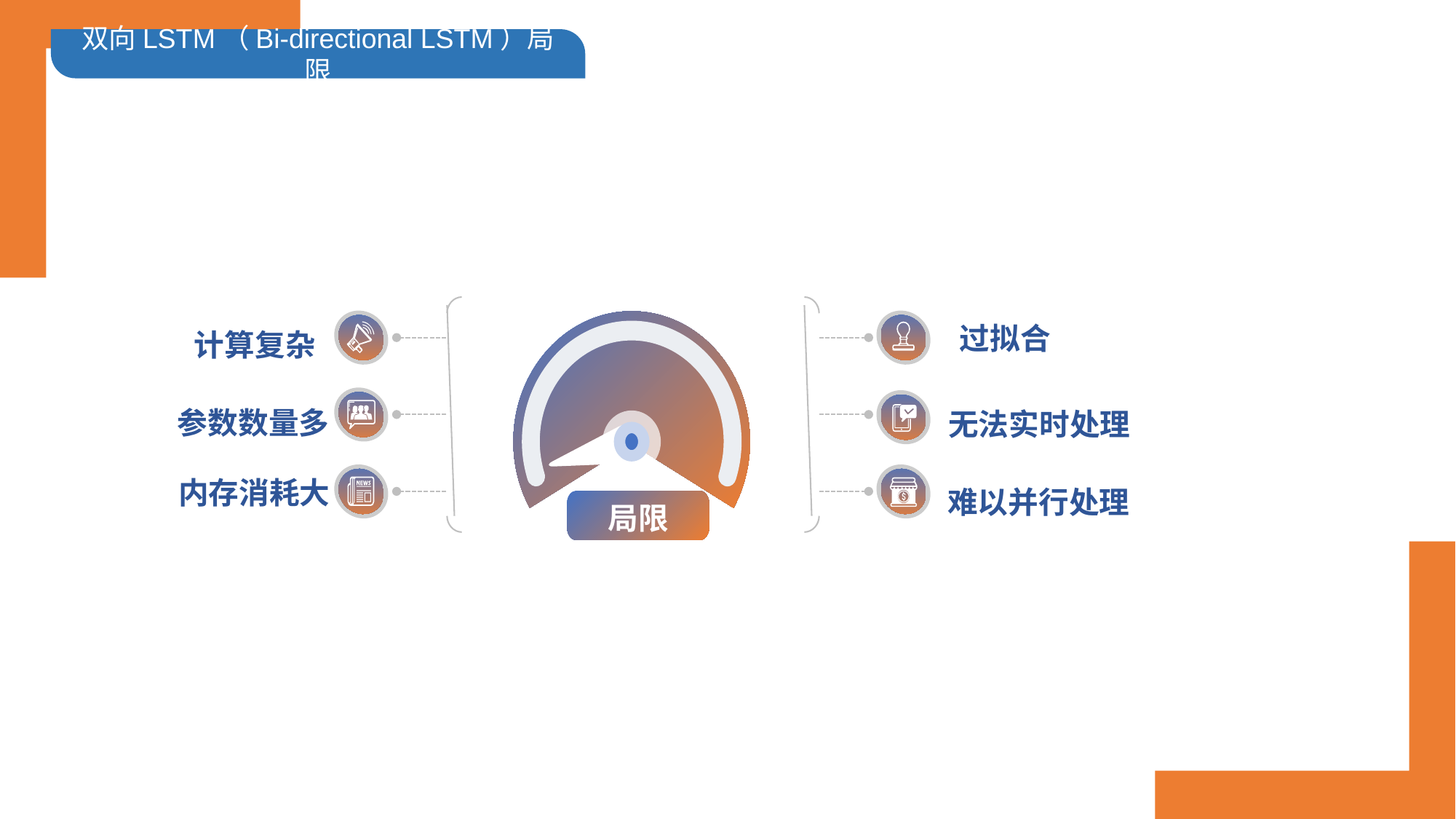

双向LSTM（Bi-directional LSTM）局限
过拟合

计算复杂

局限

参数数量多
无法实时处理
难以并行处理
内存消耗大